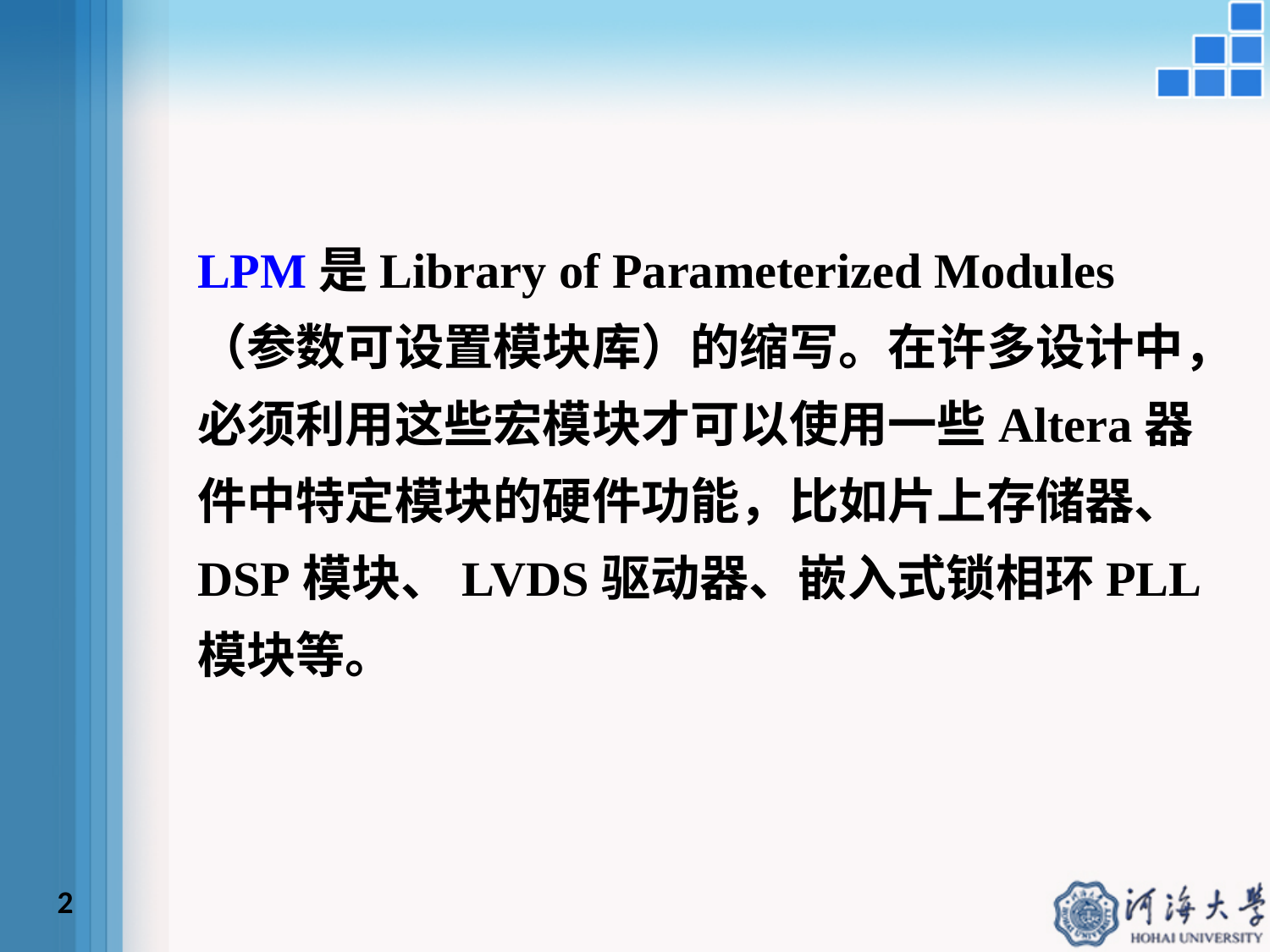

LPM是Library of Parameterized Modules（参数可设置模块库）的缩写。在许多设计中，必须利用这些宏模块才可以使用一些Altera器件中特定模块的硬件功能，比如片上存储器、DSP模块、LVDS驱动器、嵌入式锁相环PLL模块等。
2